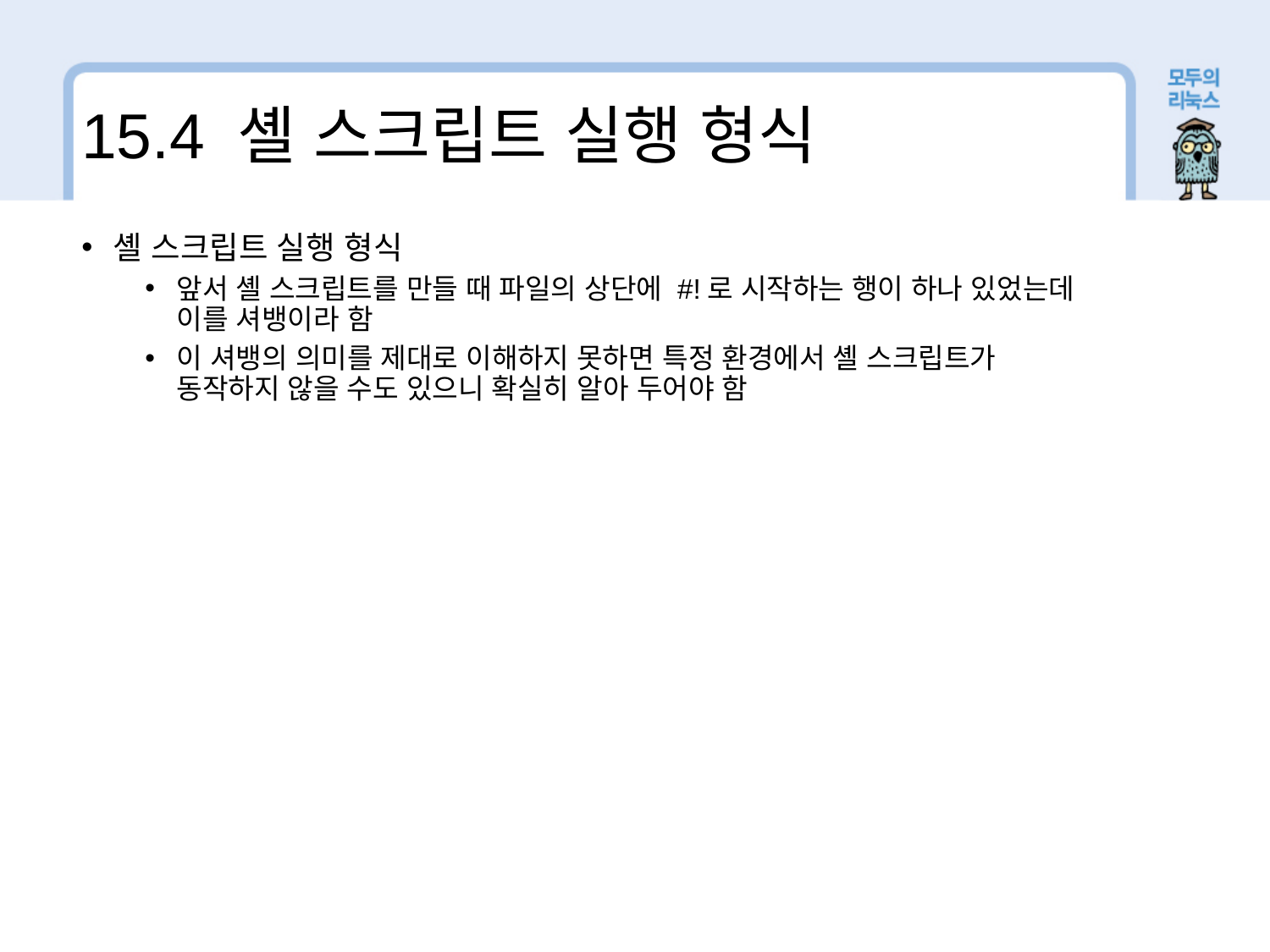

15.4 셸 스크립트 실행 형식
셸 스크립트 실행 형식
앞서 셸 스크립트를 만들 때 파일의 상단에 #!로 시작하는 행이 하나 있었는데 이를 셔뱅이라 함
이 셔뱅의 의미를 제대로 이해하지 못하면 특정 환경에서 셸 스크립트가 동작하지 않을 수도 있으니 확실히 알아 두어야 함